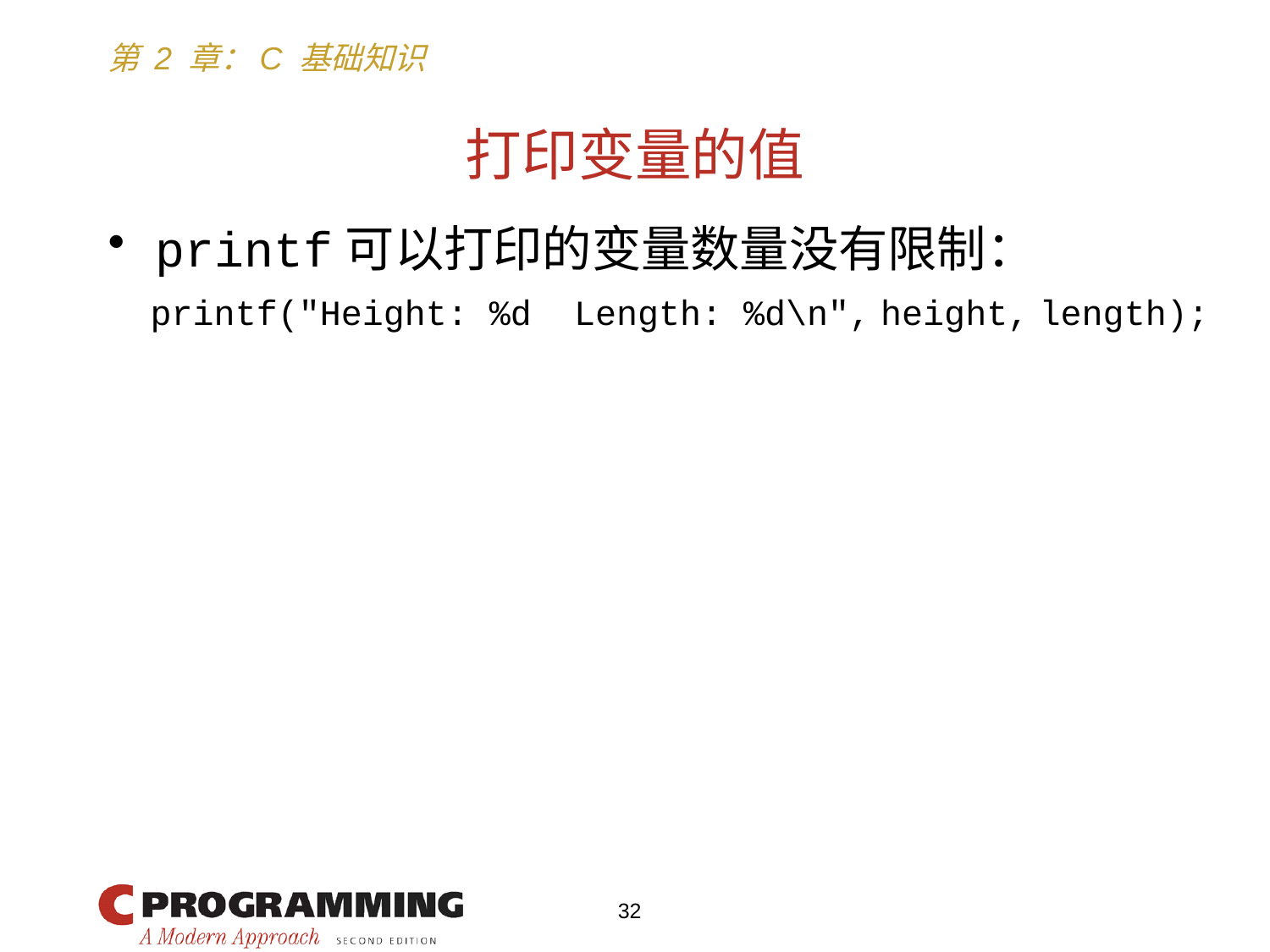

# 打印变量的值
printf可以打印的变量数量没有限制：
  printf("Height: %d  Length: %d\n", height, length);
32